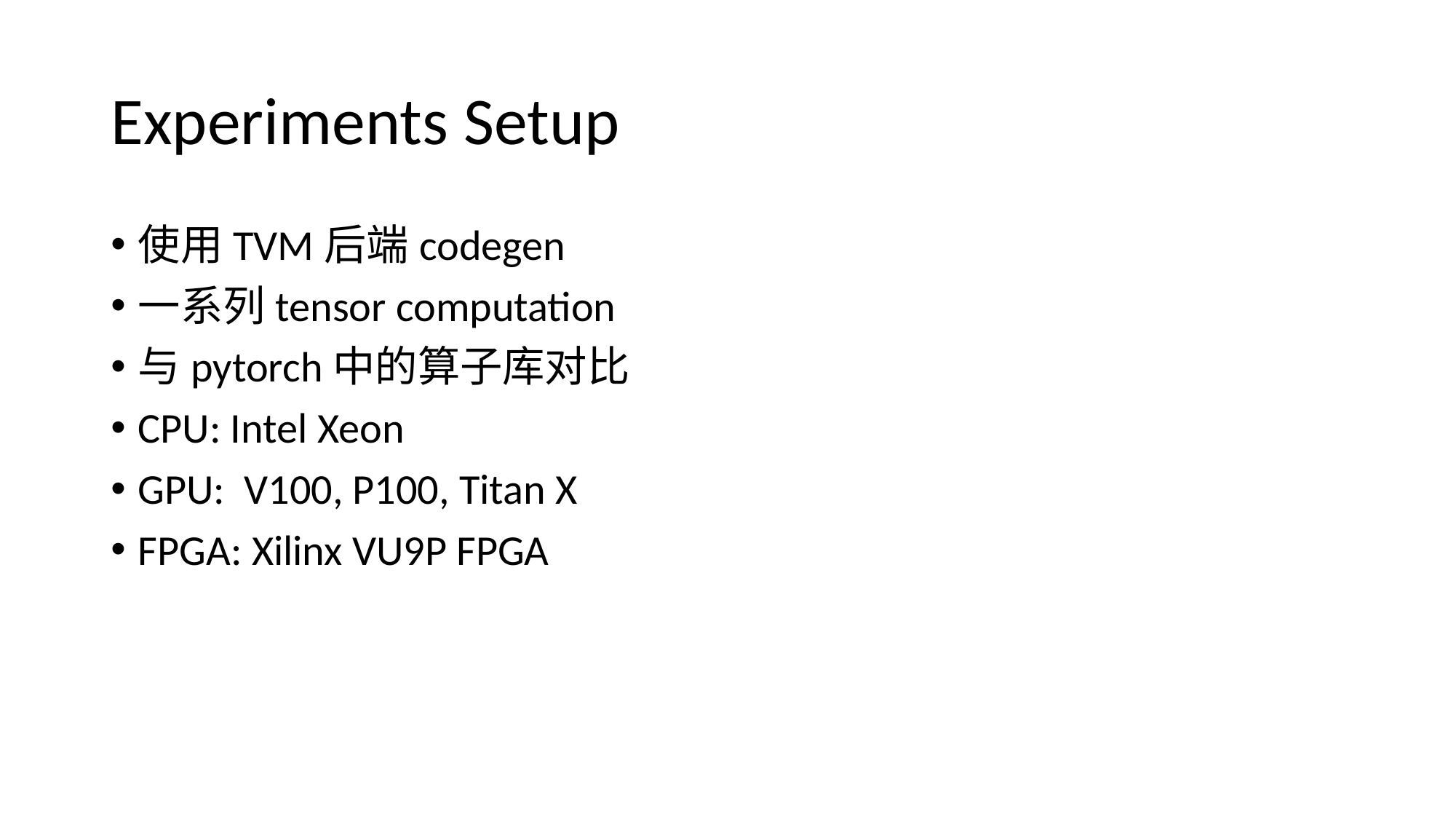

# Experiments Setup
使用TVM后端codegen
一系列tensor computation
与pytorch中的算子库对比
CPU: Intel Xeon
GPU:  V100, P100, Titan X
FPGA: Xilinx VU9P FPGA